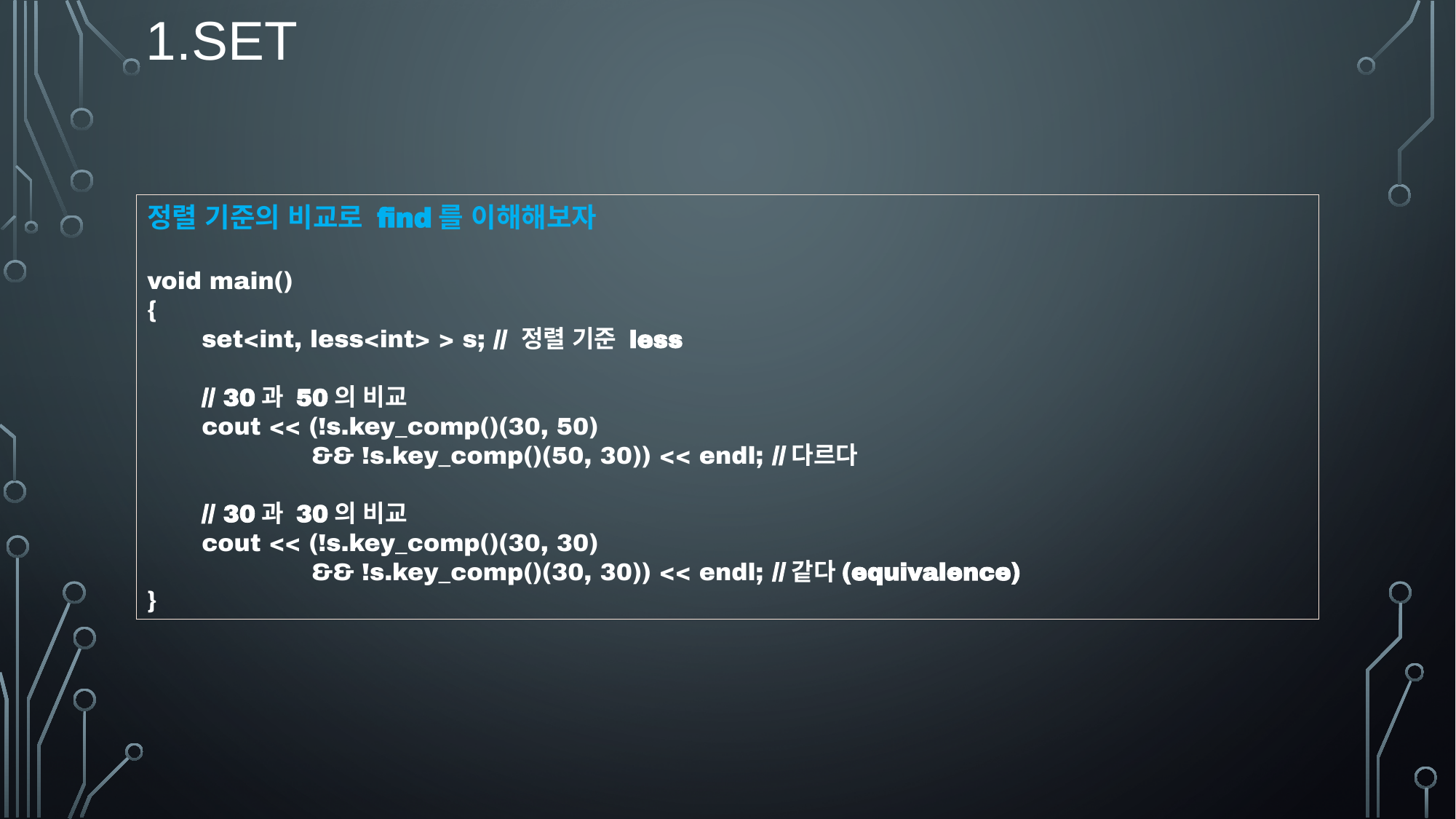

# 1.set
정렬 기준의 비교로 find를 이해해보자

void main()
{
set<int, less<int> > s; // 정렬 기준 less

// 30과 50의 비교
cout << (!s.key_comp()(30, 50)
	&& !s.key_comp()(50, 30)) << endl; //다르다

// 30과 30의 비교
cout << (!s.key_comp()(30, 30)
	&& !s.key_comp()(30, 30)) << endl; //같다(equivalence)
}